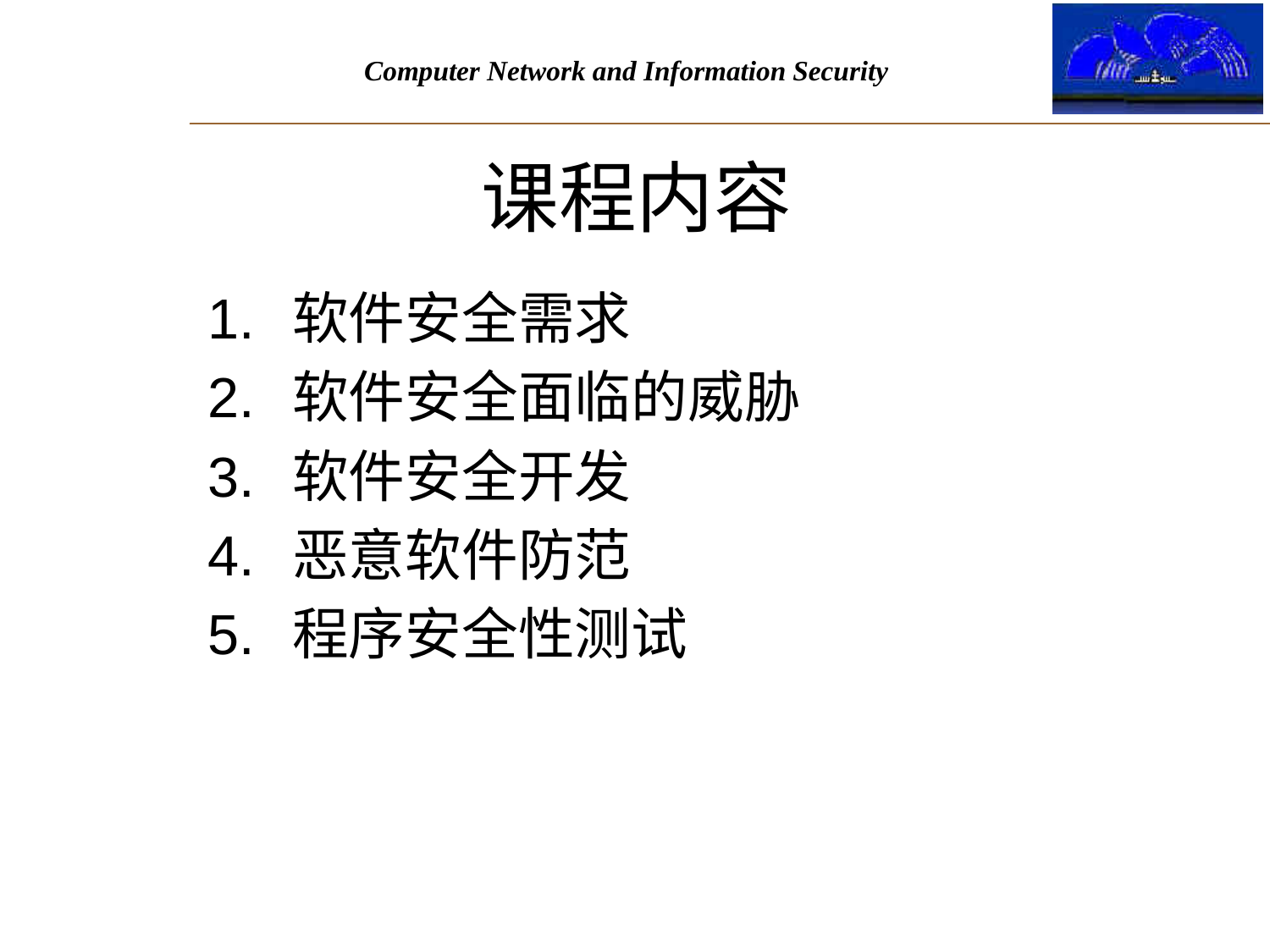

# 课程内容
软件安全需求
软件安全面临的威胁
软件安全开发
恶意软件防范
程序安全性测试